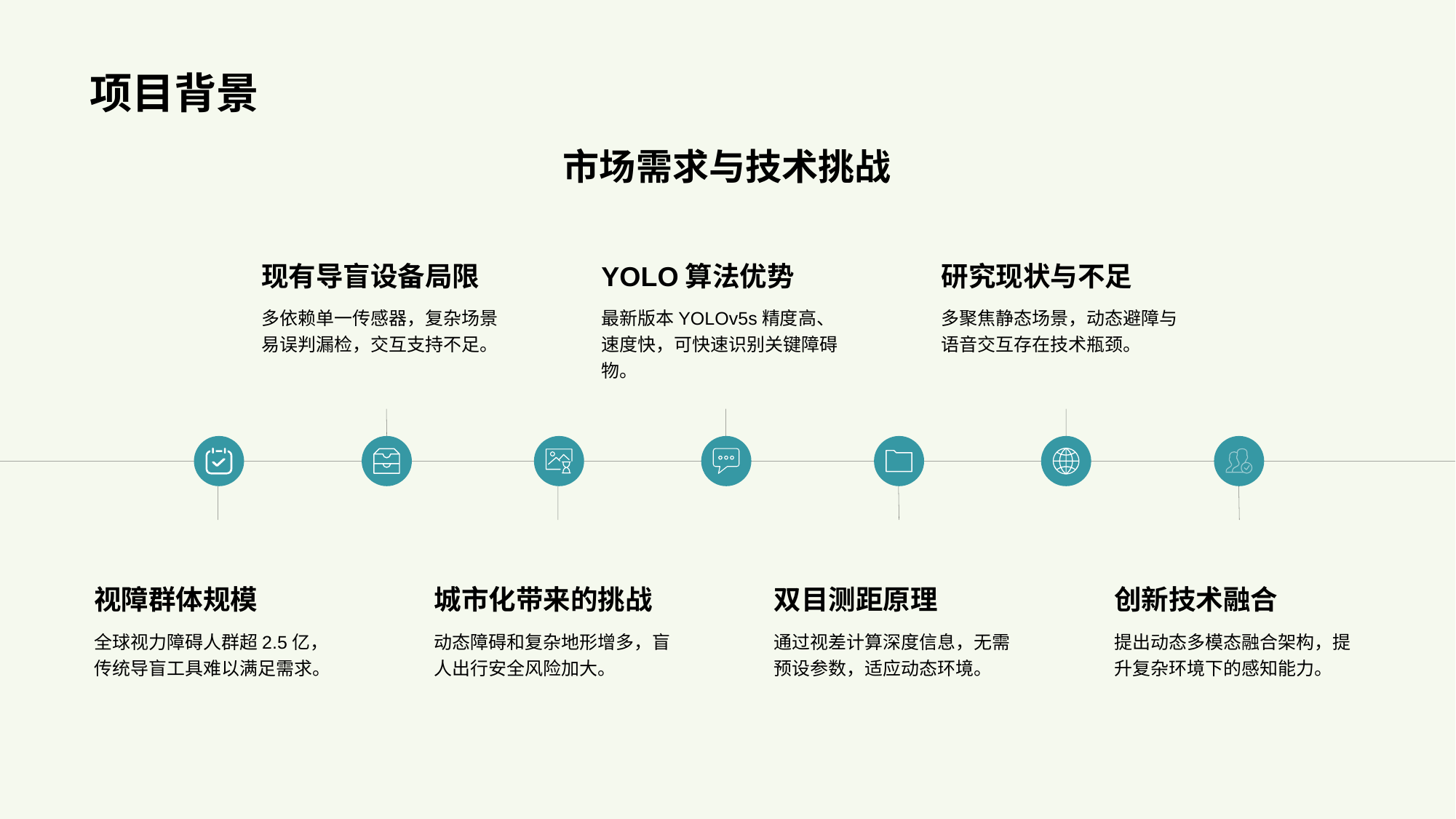

# 项目背景
市场需求与技术挑战
现有导盲设备局限
多依赖单一传感器，复杂场景易误判漏检，交互支持不足。

YOLO算法优势
最新版本YOLOv5s精度高、速度快，可快速识别关键障碍物。

研究现状与不足
多聚焦静态场景，动态避障与语音交互存在技术瓶颈。

视障群体规模
全球视力障碍人群超2.5亿，传统导盲工具难以满足需求。

城市化带来的挑战
动态障碍和复杂地形增多，盲人出行安全风险加大。

双目测距原理
通过视差计算深度信息，无需预设参数，适应动态环境。

创新技术融合
提出动态多模态融合架构，提升复杂环境下的感知能力。